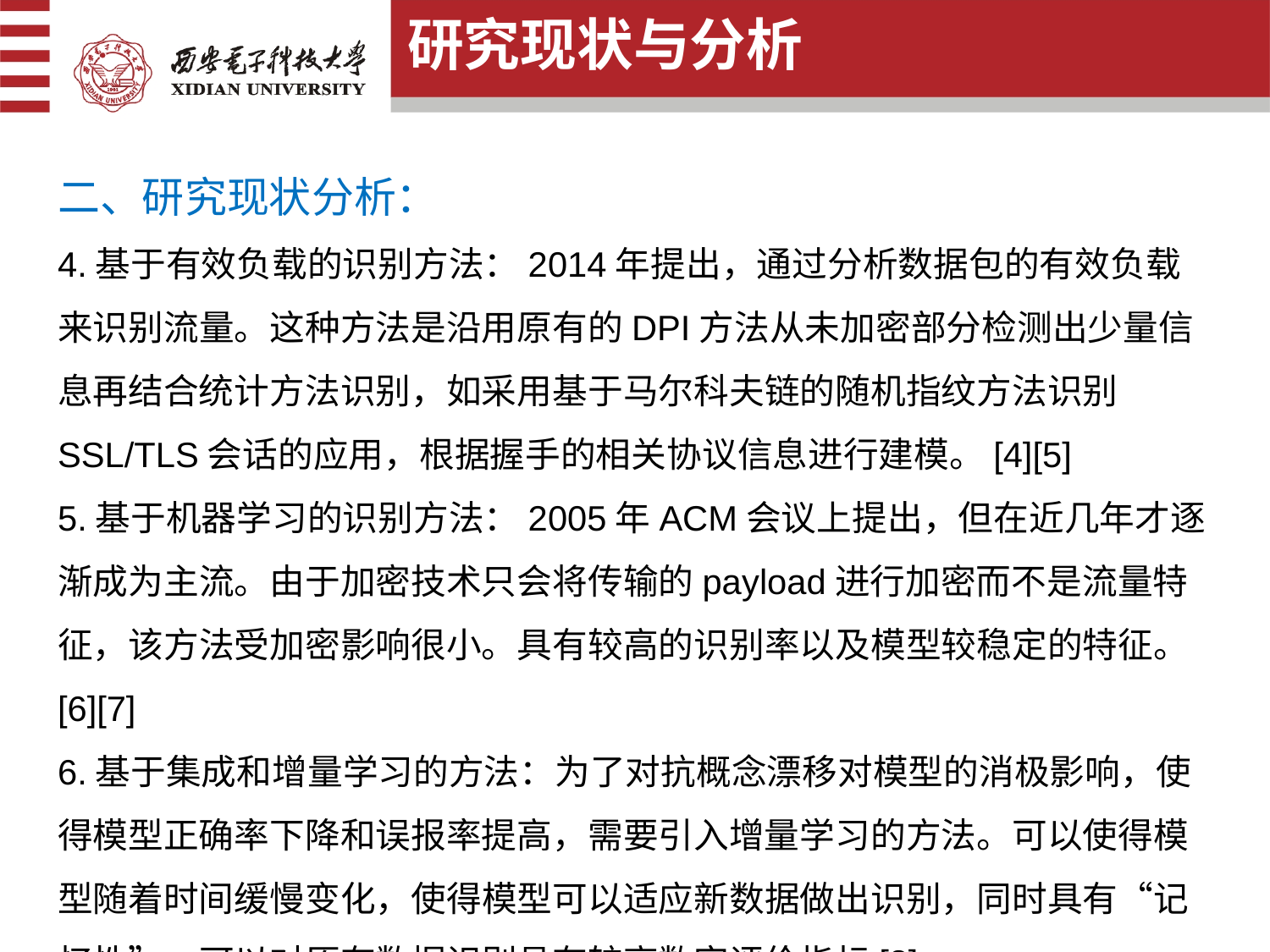

研究现状与分析
二、研究现状分析：
4.基于有效负载的识别方法：2014年提出，通过分析数据包的有效负载来识别流量。这种方法是沿用原有的DPI方法从未加密部分检测出少量信息再结合统计方法识别，如采用基于马尔科夫链的随机指纹方法识别SSL/TLS会话的应用，根据握手的相关协议信息进行建模。[4][5]
5.基于机器学习的识别方法：2005年ACM会议上提出，但在近几年才逐渐成为主流。由于加密技术只会将传输的payload进行加密而不是流量特征，该方法受加密影响很小。具有较高的识别率以及模型较稳定的特征。[6][7]
6.基于集成和增量学习的方法：为了对抗概念漂移对模型的消极影响，使得模型正确率下降和误报率提高，需要引入增量学习的方法。可以使得模型随着时间缓慢变化，使得模型可以适应新数据做出识别，同时具有“记忆性”，可以对原有数据识别具有较高数字评价指标[8]